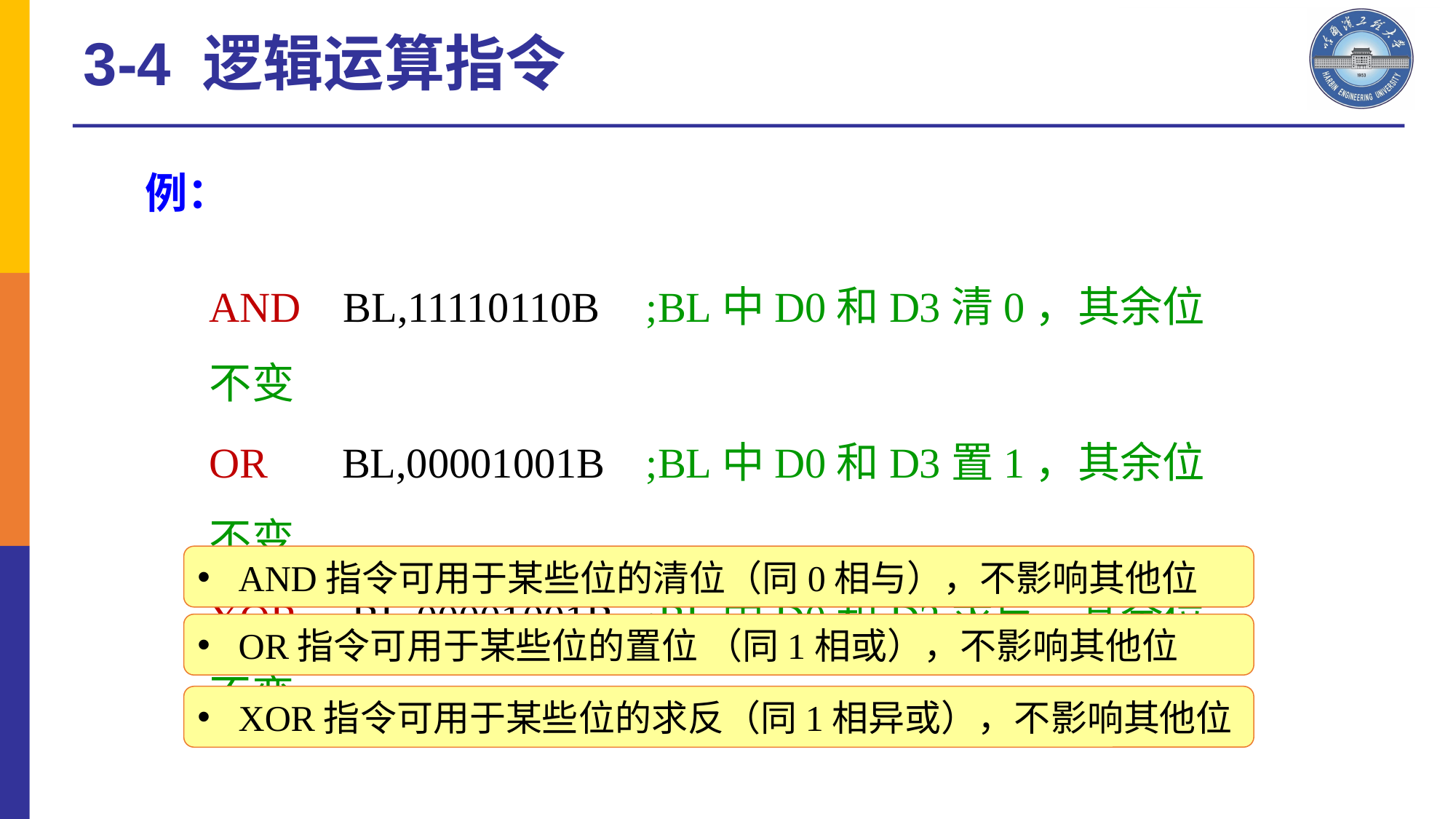

3-4 逻辑运算指令
例：
AND    BL,11110110B	;BL中D0和D3清0，其余位不变
OR       BL,00001001B	;BL中D0和D3置1，其余位不变
XOR     BL,00001001B	;BL中D0和D3求反，其余位不变
AND指令可用于某些位的清位（同0相与），不影响其他位
OR指令可用于某些位的置位 （同1相或），不影响其他位
XOR指令可用于某些位的求反（同1相异或），不影响其他位